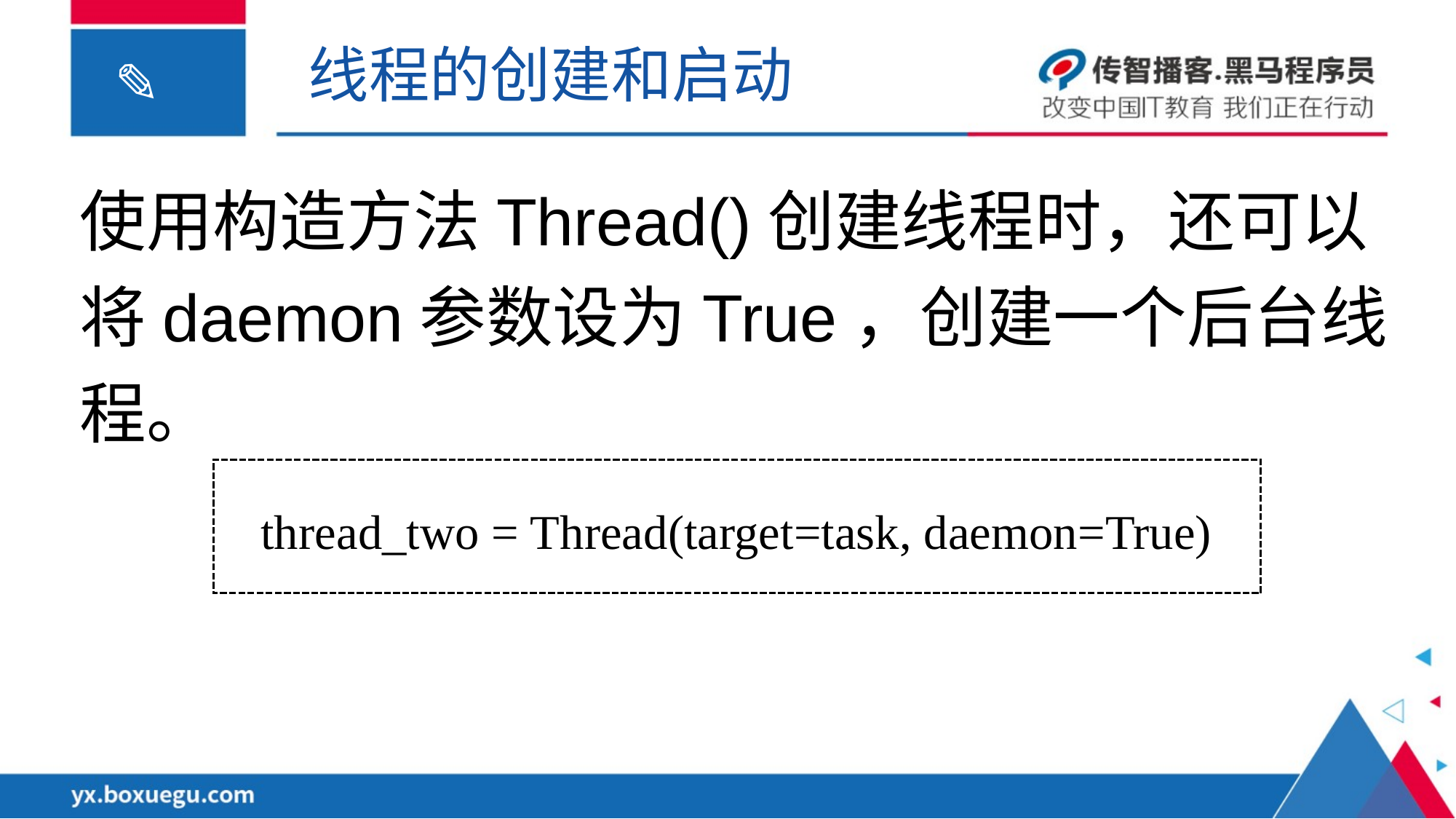

线程的创建和启动
使用构造方法Thread()创建线程时，还可以将daemon参数设为True，创建一个后台线程。

thread_two = Thread(target=task, daemon=True)